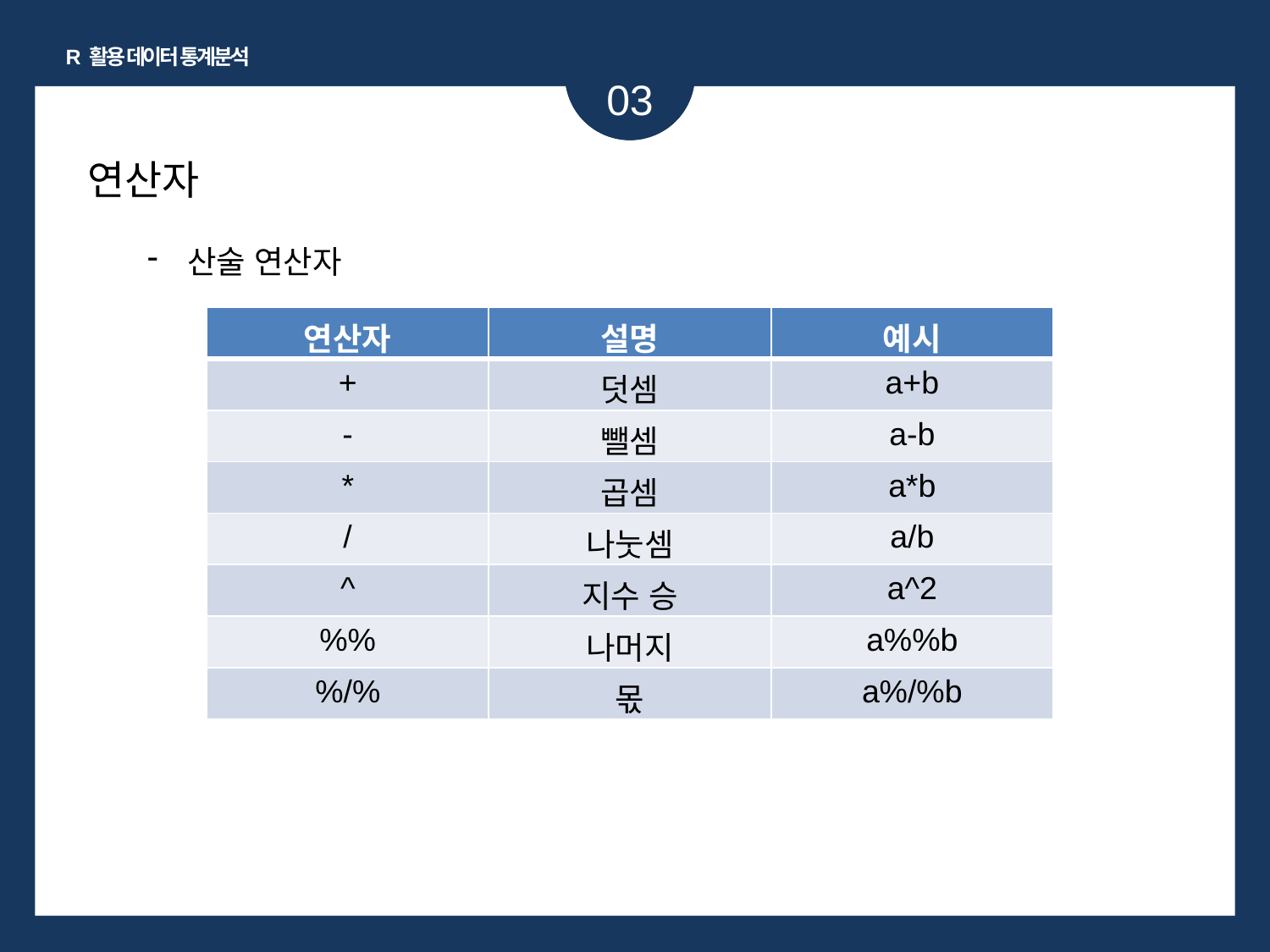

R 활용 데이터 통계분석
03
연산자
산술 연산자

| 연산자 | 설명 | 예시 |
| --- | --- | --- |
| + | 덧셈 | a+b |
| - | 뺄셈 | a-b |
| \* | 곱셈 | a\*b |
| / | 나눗셈 | a/b |
| ^ | 지수 승 | a^2 |
| %% | 나머지 | a%%b |
| %/% | 몫 | a%/%b |